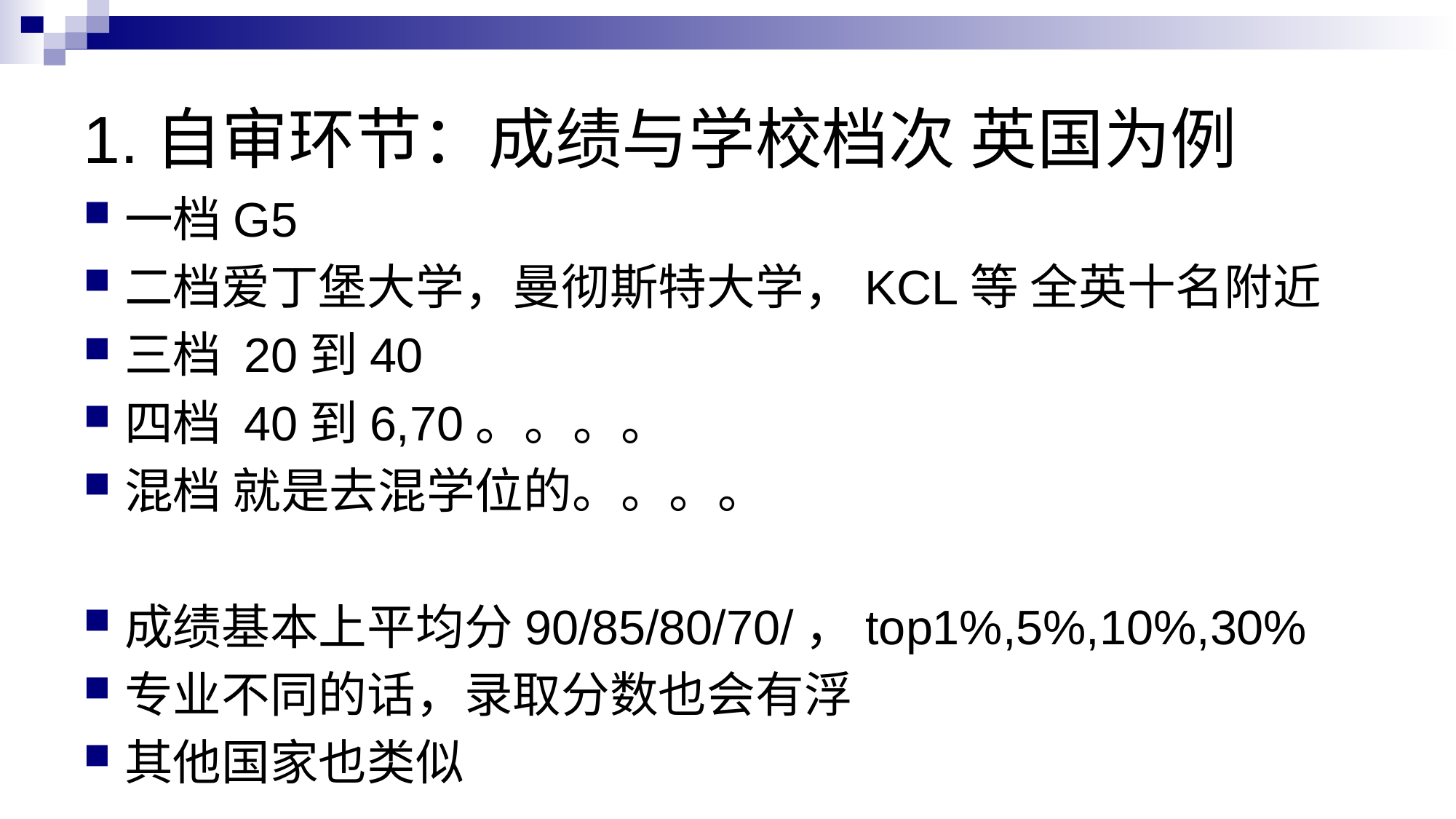

# 1.自审环节：成绩与学校档次 英国为例
一档G5
二档爱丁堡大学，曼彻斯特大学，KCL等 全英十名附近
三档 20到40
四档 40到6,70。。。。
混档 就是去混学位的。。。。

成绩基本上平均分90/85/80/70/，top1%,5%,10%,30%
专业不同的话，录取分数也会有浮
其他国家也类似